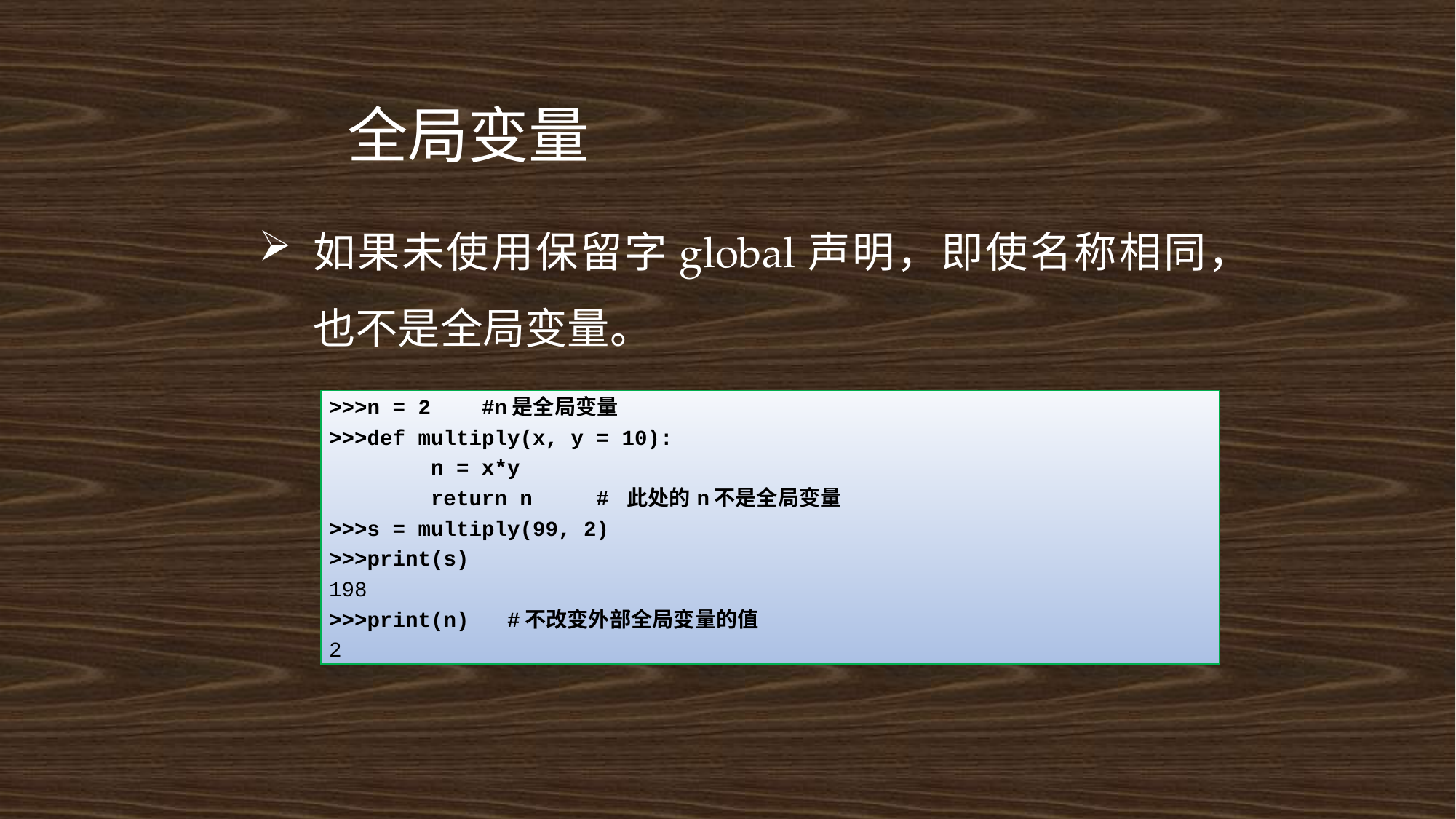

全局变量
如果未使用保留字global声明，即使名称相同，也不是全局变量。

| >>>n = 2 #n是全局变量 >>>def multiply(x, y = 10): n = x\*y return n # 此处的n不是全局变量 >>>s = multiply(99, 2) >>>print(s) 198 >>>print(n) #不改变外部全局变量的值 2 |
| --- |